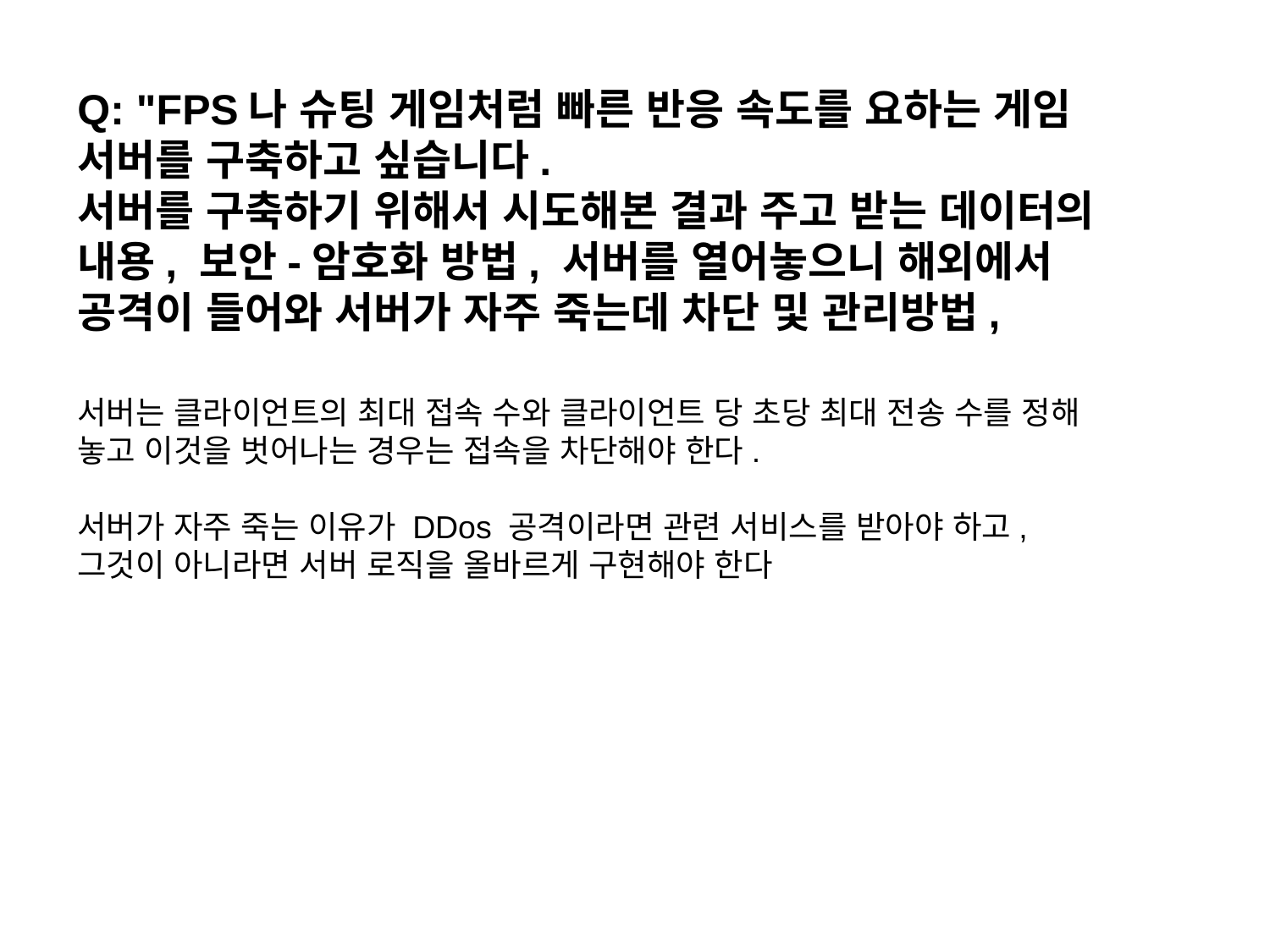

Q: "FPS나 슈팅 게임처럼 빠른 반응 속도를 요하는 게임 서버를 구축하고 싶습니다.
서버를 구축하기 위해서 시도해본 결과 주고 받는 데이터의 내용, 보안-암호화 방법, 서버를 열어놓으니 해외에서 공격이 들어와 서버가 자주 죽는데 차단 및 관리방법,
서버는 클라이언트의 최대 접속 수와 클라이언트 당 초당 최대 전송 수를 정해 놓고 이것을 벗어나는 경우는 접속을 차단해야 한다.
서버가 자주 죽는 이유가 DDos 공격이라면 관련 서비스를 받아야 하고, 그것이 아니라면 서버 로직을 올바르게 구현해야 한다